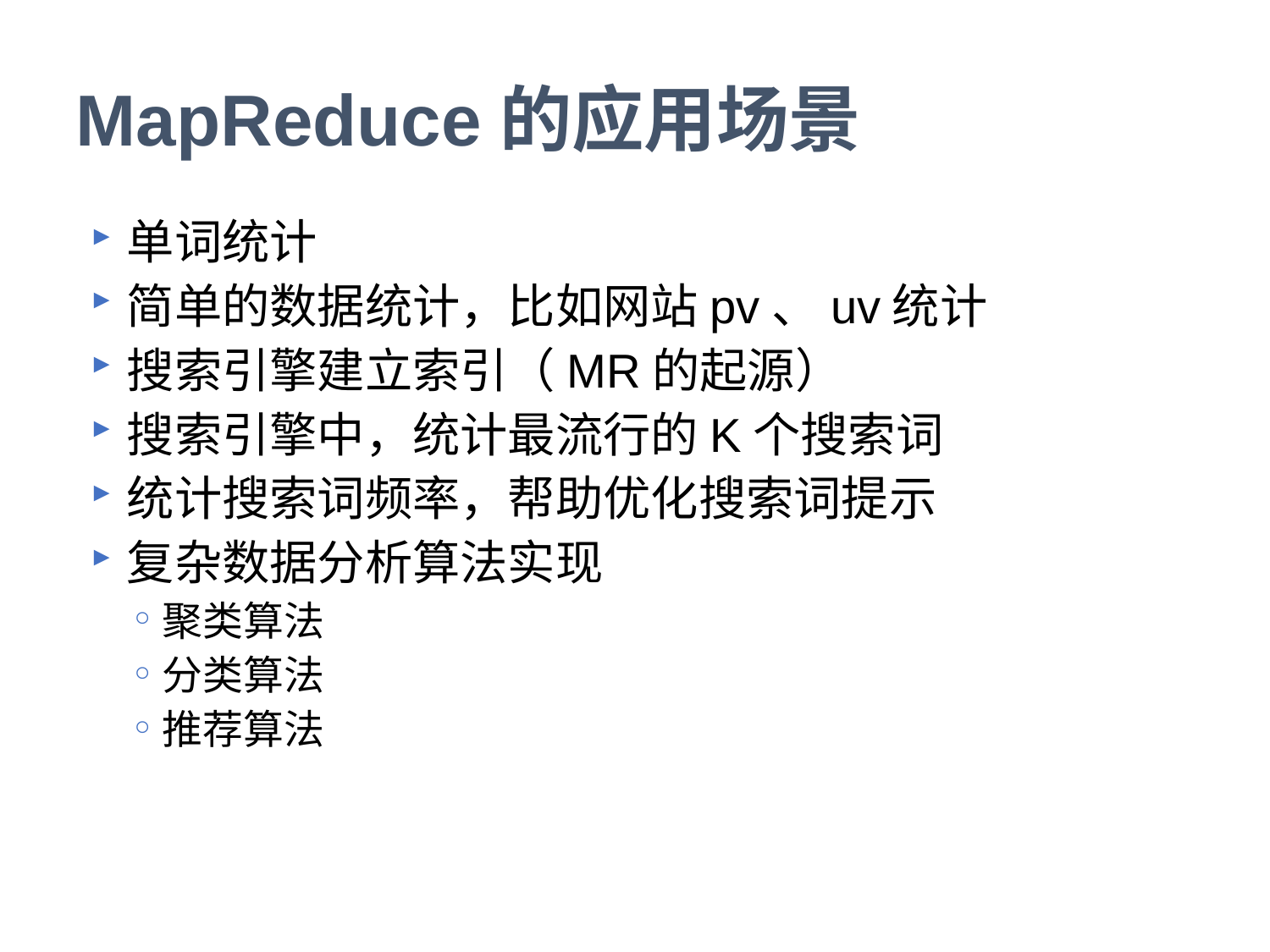

# MapReduce的应用场景
单词统计
简单的数据统计，比如网站pv、uv统计
搜索引擎建立索引（MR的起源）
搜索引擎中，统计最流行的K个搜索词
统计搜索词频率，帮助优化搜索词提示
复杂数据分析算法实现
聚类算法
分类算法
推荐算法